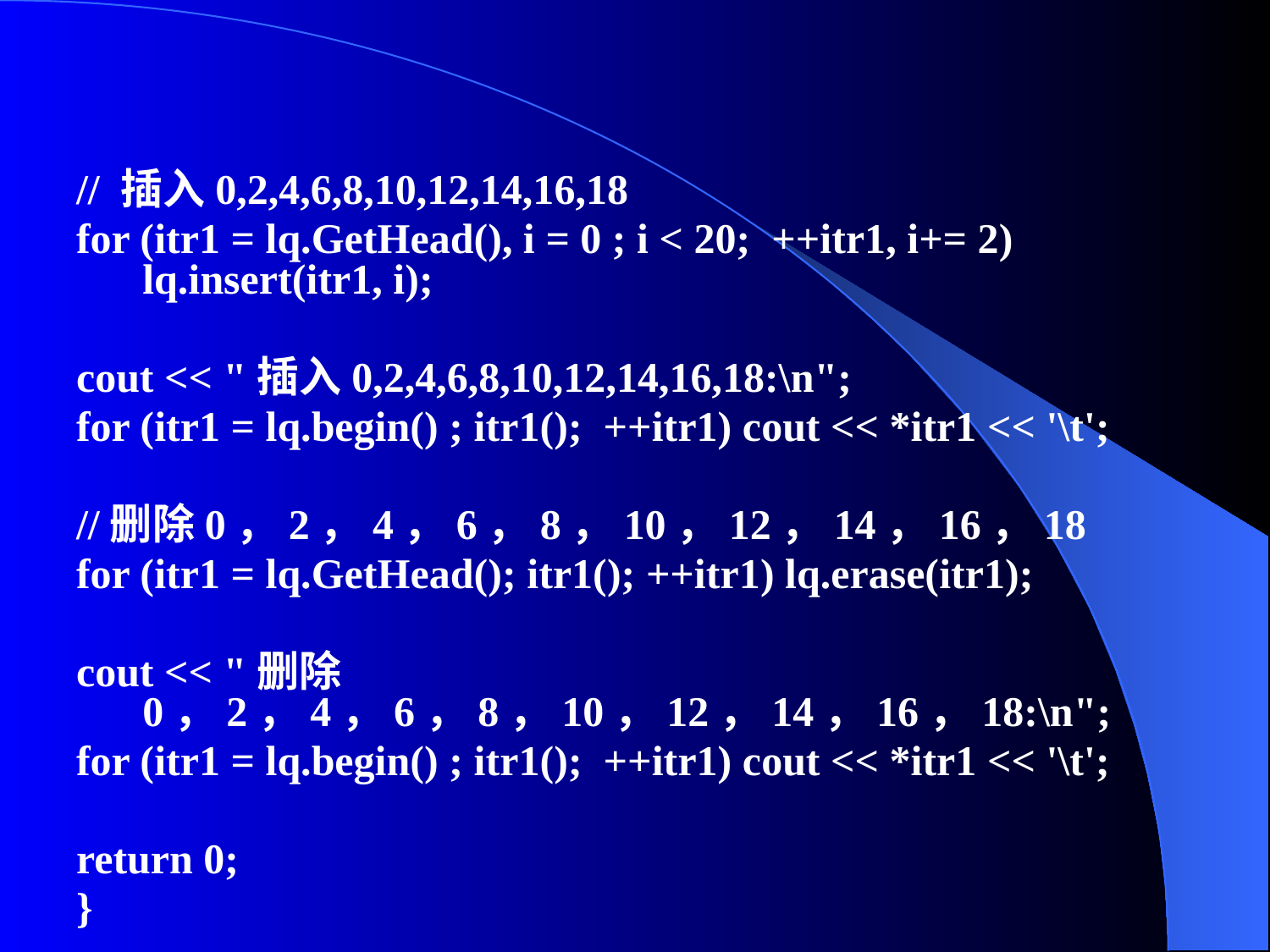

// 插入0,2,4,6,8,10,12,14,16,18
for (itr1 = lq.GetHead(), i = 0 ; i < 20;  ++itr1, i+= 2) lq.insert(itr1, i);

cout << "插入0,2,4,6,8,10,12,14,16,18:\n";
for (itr1 = lq.begin() ; itr1();  ++itr1) cout << *itr1 << '\t';

//删除0，2，4，6，8，10，12，14，16，18
for (itr1 = lq.GetHead(); itr1(); ++itr1) lq.erase(itr1);

cout << "删除0，2，4，6，8，10，12，14，16，18:\n";
for (itr1 = lq.begin() ; itr1();  ++itr1) cout << *itr1 << '\t';

return 0;
}